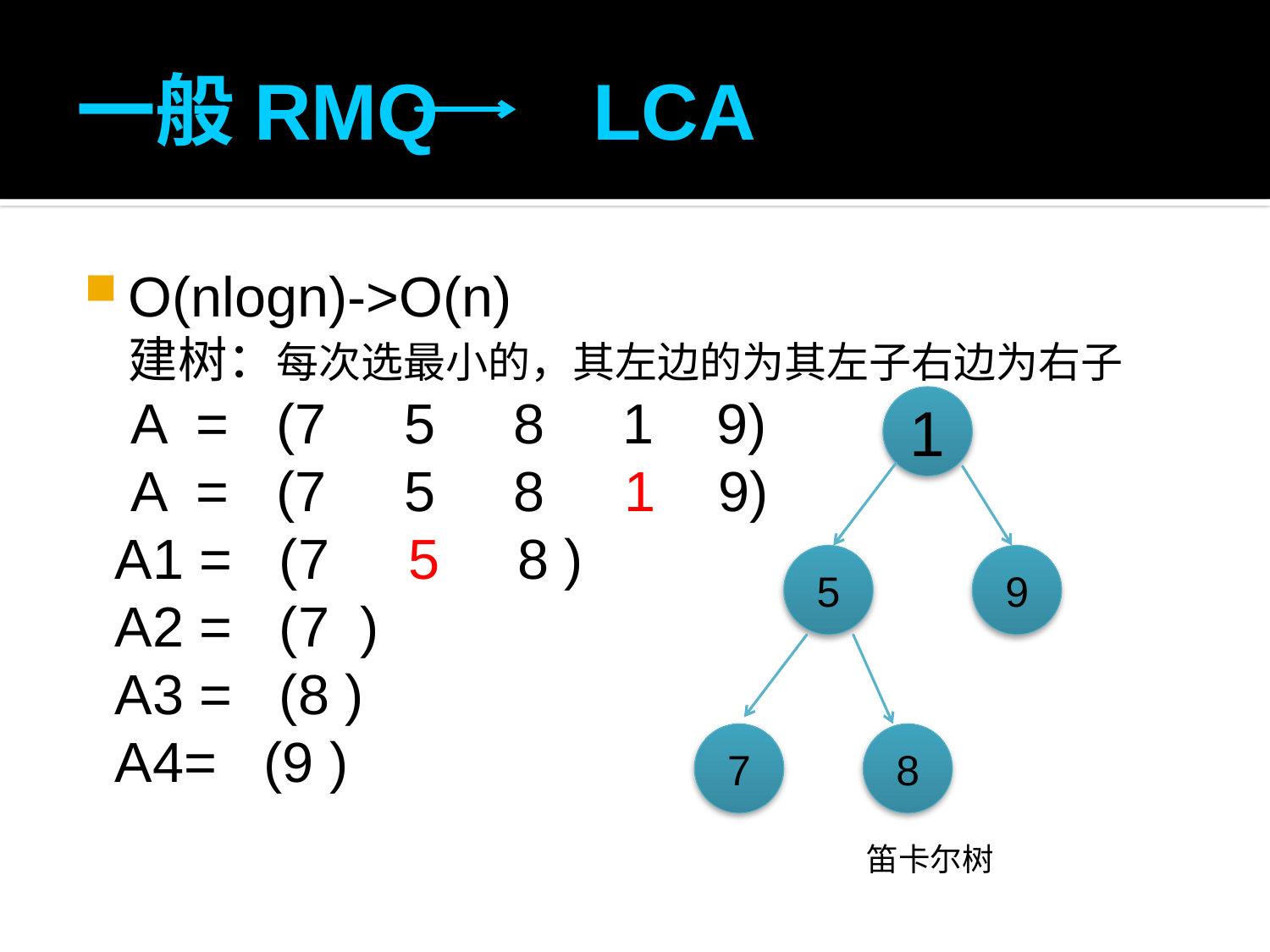

# 一般RMQ       LCA
O(nlogn)->O(n)
   建树：每次选最小的，其左边的为其左子右边为右子
   A  =   (7     5     8     1    9)
   A  =   (7     5     8     1    9)
  A1 =   (7     5     8 )
  A2 =   (7  )
  A3 =   (8 )
  A4=   (9 )
1
5
9
7
8
笛卡尔树